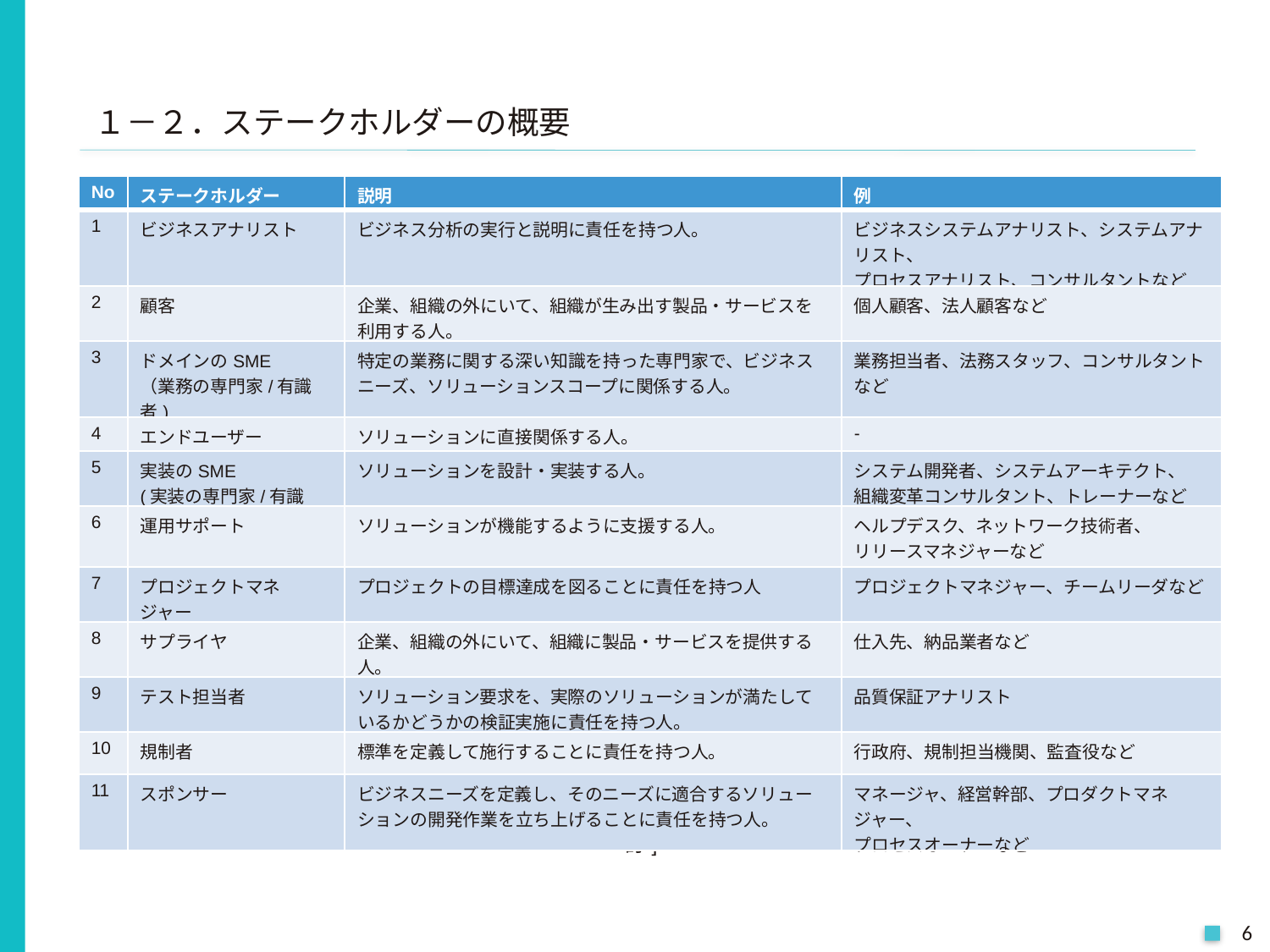

１－２．ステークホルダーの概要
| No | ステークホルダー | 説明 | 例 |
| --- | --- | --- | --- |
| 1 | ビジネスアナリスト | ビジネス分析の実行と説明に責任を持つ人。 | ビジネスシステムアナリスト、システムアナリスト、 プロセスアナリスト、コンサルタントなど |
| 2 | 顧客 | 企業、組織の外にいて、組織が生み出す製品・サービスを利用する人。 | 個人顧客、法人顧客など |
| 3 | ドメインのSME （業務の専門家/有識者) | 特定の業務に関する深い知識を持った専門家で、ビジネスニーズ、ソリューションスコープに関係する人。 | 業務担当者、法務スタッフ、コンサルタントなど |
| 4 | エンドユーザー | ソリューションに直接関係する人。 | - |
| 5 | 実装のSME (実装の専門家/有識者) | ソリューションを設計・実装する人。 | システム開発者、システムアーキテクト、 組織変革コンサルタント、トレーナーなど |
| 6 | 運用サポート | ソリューションが機能するように支援する人。 | ヘルプデスク、ネットワーク技術者、 リリースマネジャーなど |
| 7 | プロジェクトマネジャー | プロジェクトの目標達成を図ることに責任を持つ人 | プロジェクトマネジャー、チームリーダなど |
| 8 | サプライヤ | 企業、組織の外にいて、組織に製品・サービスを提供する人。 | 仕入先、納品業者など |
| 9 | テスト担当者 | ソリューション要求を、実際のソリューションが満たしているかどうかの検証実施に責任を持つ人。 | 品質保証アナリスト |
| 10 | 規制者 | 標準を定義して施行することに責任を持つ人。 | 行政府、規制担当機関、監査役など |
| 11 | スポンサー | ビジネスニーズを定義し、そのニーズに適合するソリューションの開発作業を立ち上げることに責任を持つ人。 | マネージャ、経営幹部、プロダクトマネジャー、 プロセスオーナーなど |
表１－２－１． 一般的なステークホルダーの例

[IIBA日本支部『ビジネスアナリシス知識体系ガイド（BABOKガイド） Version２』[2] P10-P12から引用、一部改訂]
6